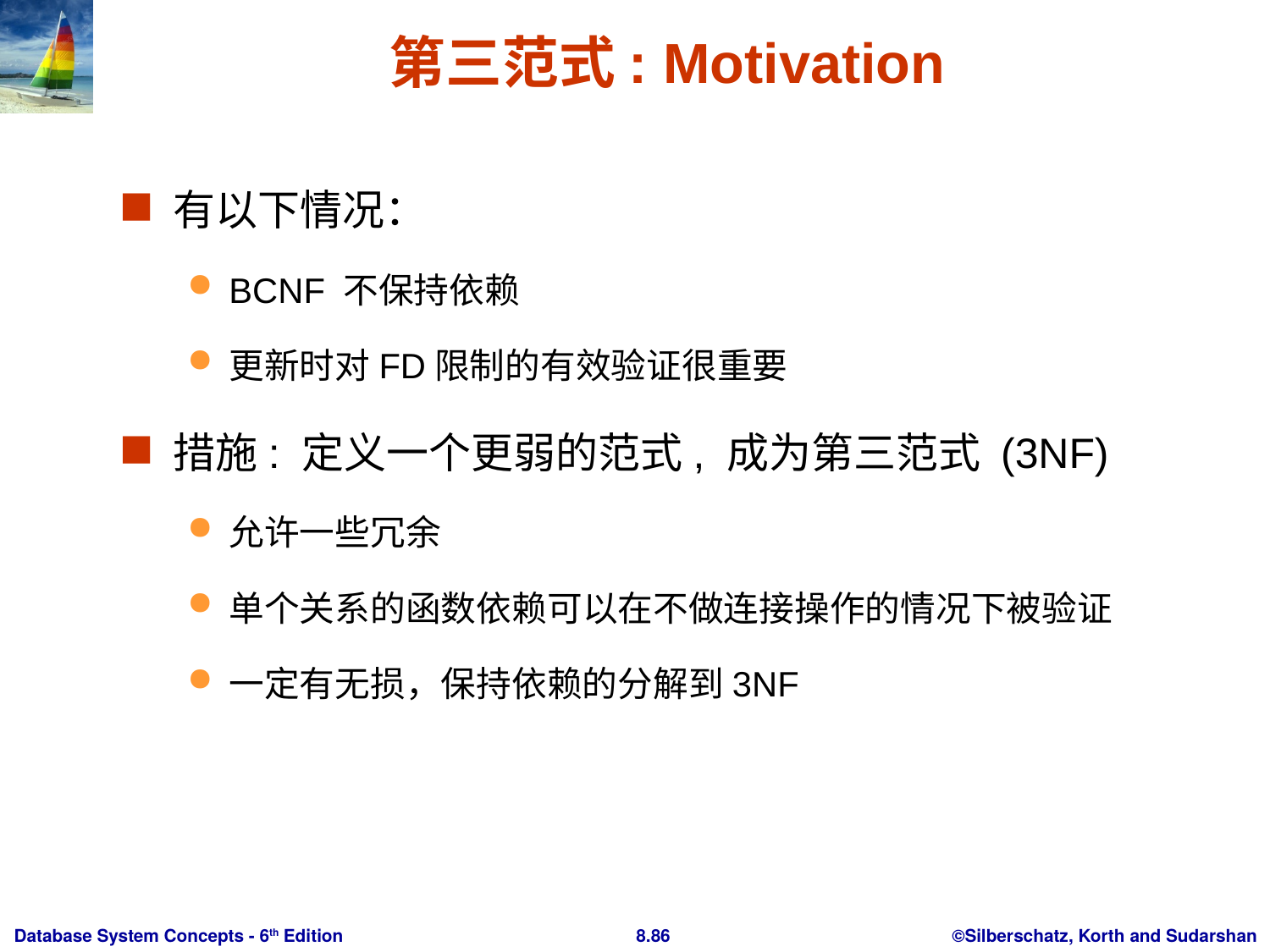

# 第三范式: Motivation
有以下情况：
BCNF 不保持依赖
更新时对FD限制的有效验证很重要
措施: 定义一个更弱的范式, 成为第三范式 (3NF)
允许一些冗余
单个关系的函数依赖可以在不做连接操作的情况下被验证
一定有无损，保持依赖的分解到3NF